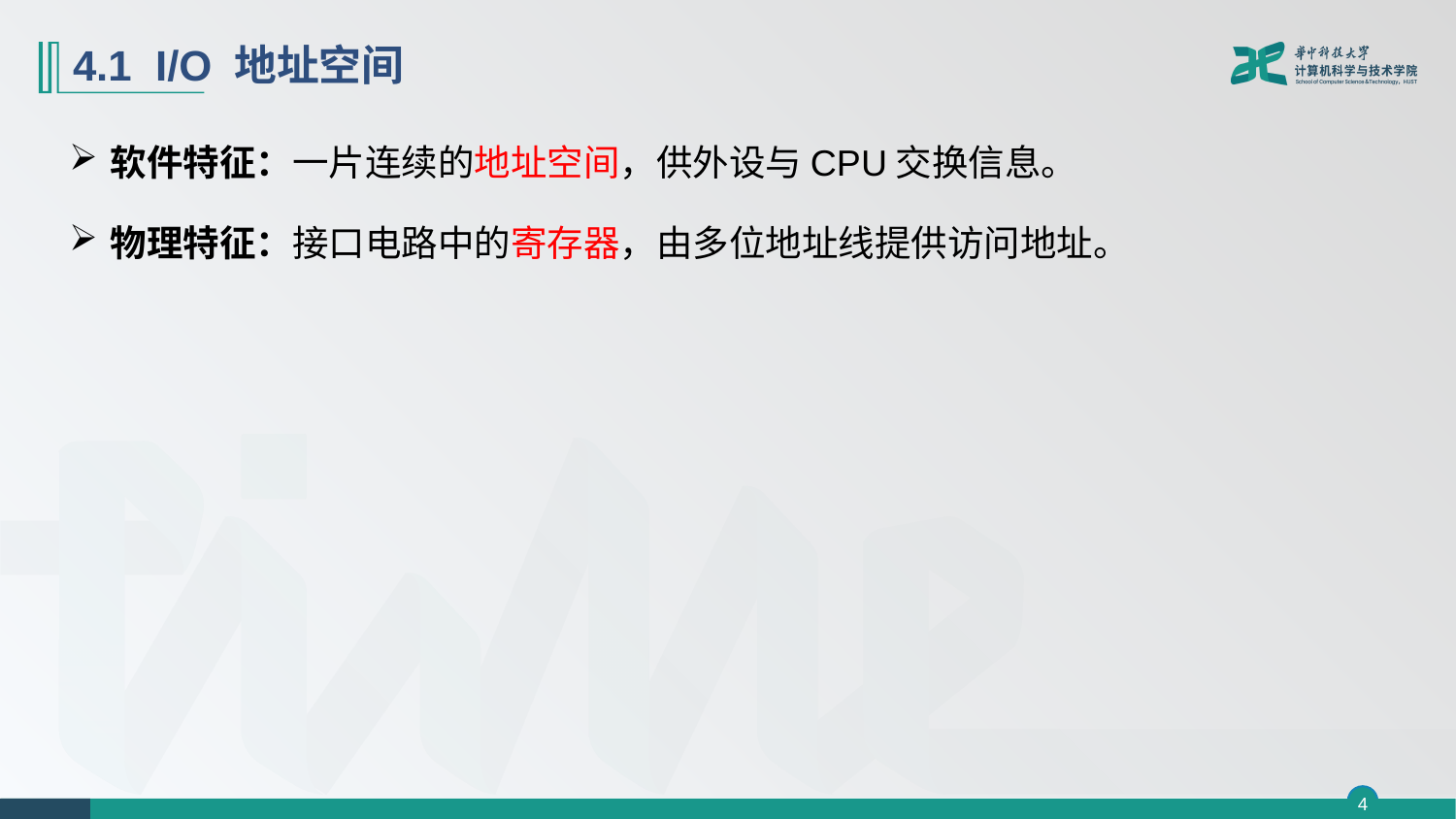

# 4.1  I/O 地址空间
软件特征：一片连续的地址空间，供外设与CPU交换信息。
物理特征：接口电路中的寄存器，由多位地址线提供访问地址。